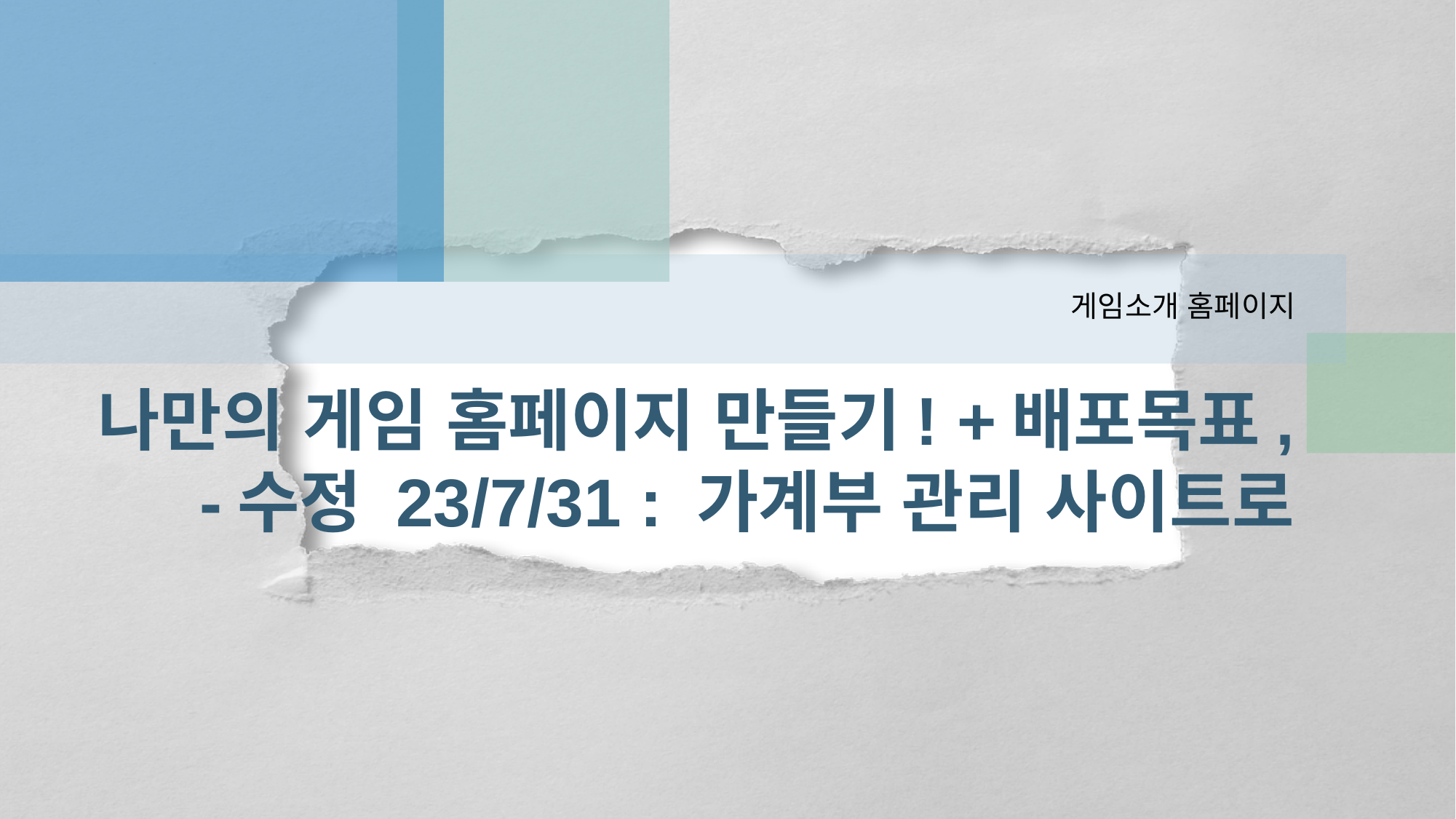

게임소개 홈페이지
# 나만의 게임 홈페이지 만들기! +배포목표, -수정 23/7/31 : 가계부 관리 사이트로